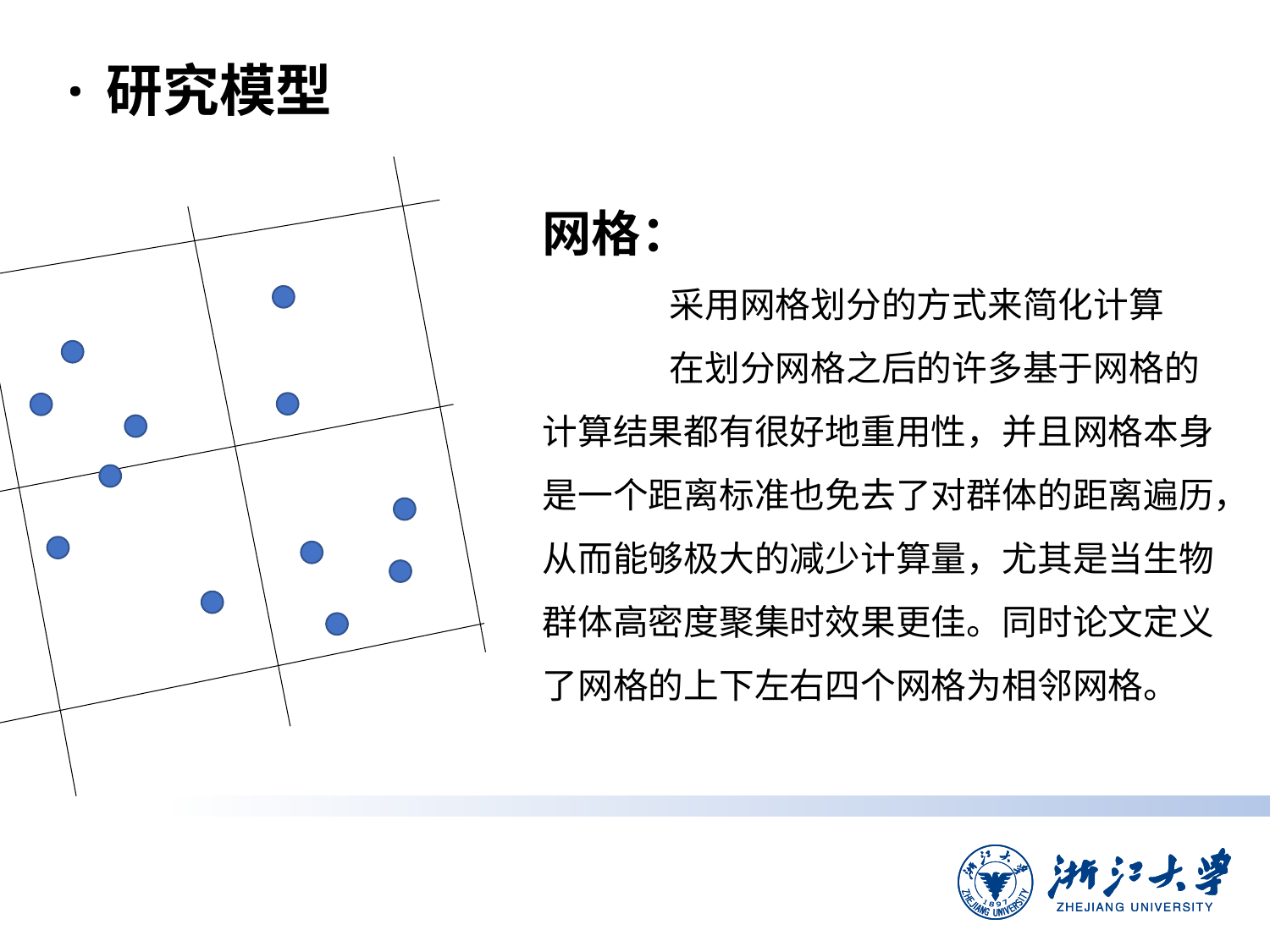

·研究模型
网格：
	采用网格划分的方式来简化计算
	在划分网格之后的许多基于网格的计算结果都有很好地重用性，并且网格本身是一个距离标准也免去了对群体的距离遍历，从而能够极大的减少计算量，尤其是当生物群体高密度聚集时效果更佳。同时论文定义了网格的上下左右四个网格为相邻网格。